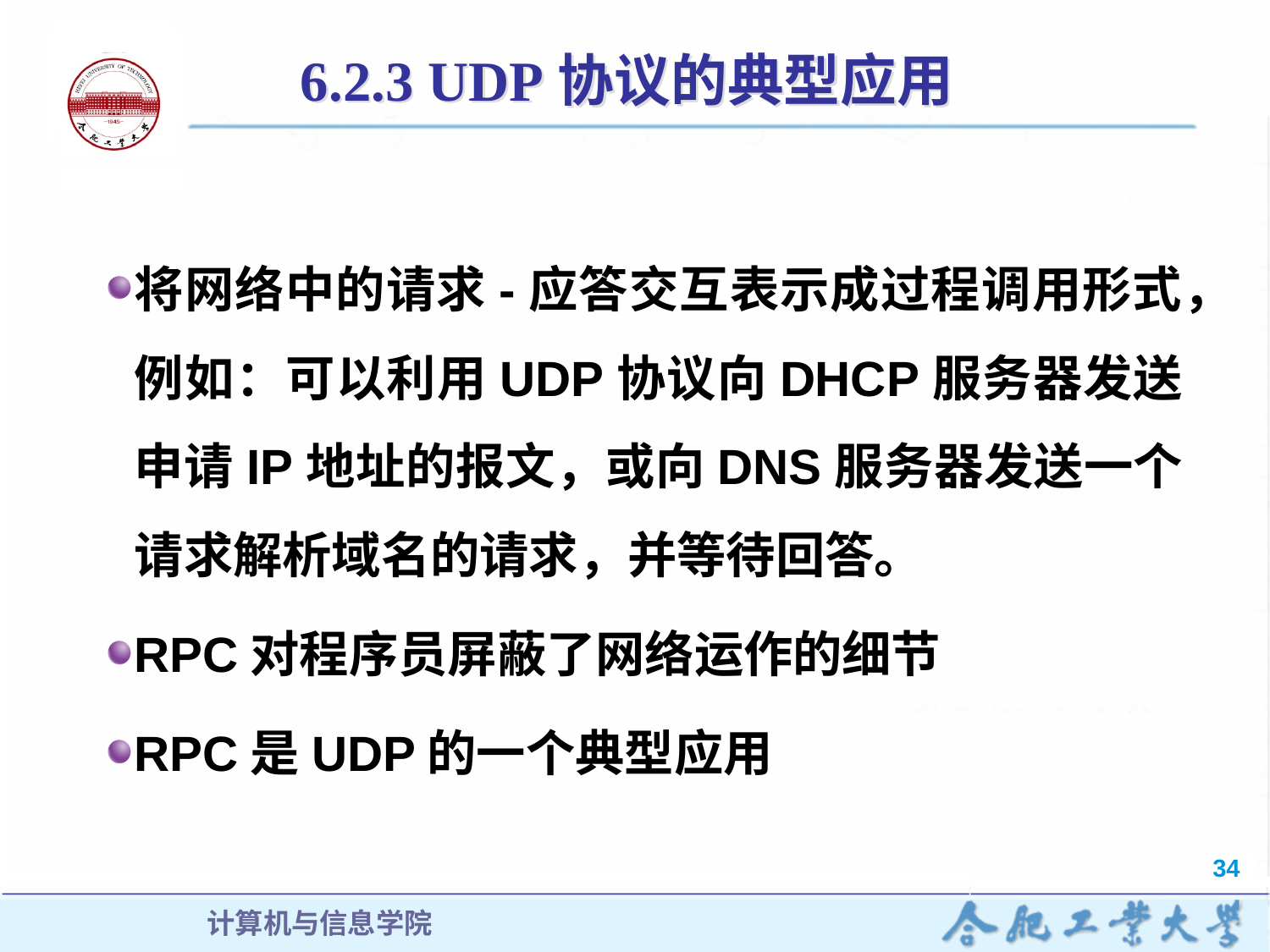

# 6.2.3 UDP协议的典型应用
将网络中的请求-应答交互表示成过程调用形式，例如：可以利用UDP协议向DHCP服务器发送申请IP地址的报文，或向DNS服务器发送一个请求解析域名的请求，并等待回答。
RPC对程序员屏蔽了网络运作的细节
RPC是UDP的一个典型应用